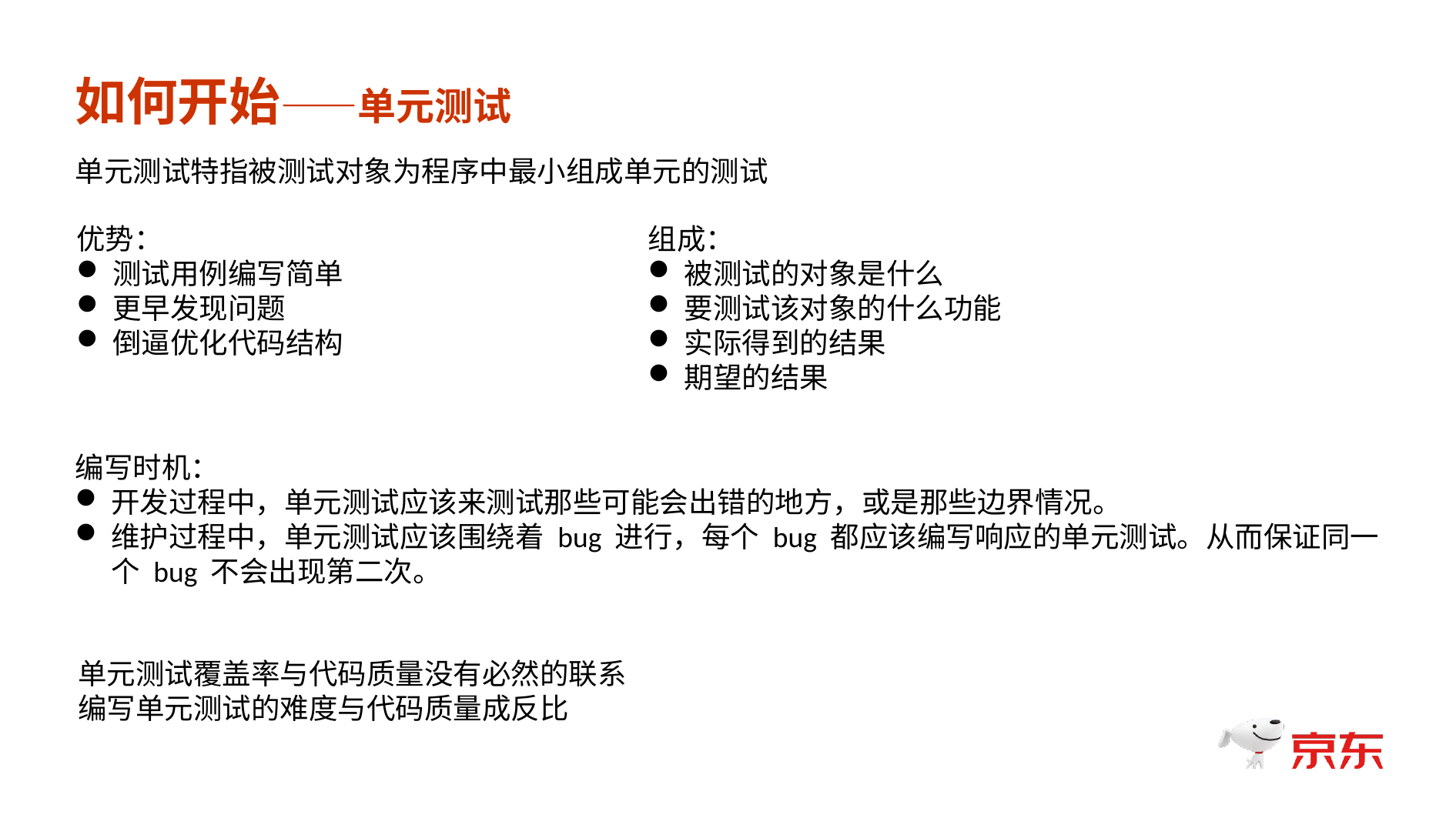

如何开始——单元测试
单元测试特指被测试对象为程序中最小组成单元的测试
优势：
测试用例编写简单
更早发现问题
倒逼优化代码结构
组成：
被测试的对象是什么
要测试该对象的什么功能
实际得到的结果
期望的结果
编写时机：
开发过程中，单元测试应该来测试那些可能会出错的地方，或是那些边界情况。
维护过程中，单元测试应该围绕着 bug 进行，每个 bug 都应该编写响应的单元测试。从而保证同一个 bug 不会出现第二次。
单元测试覆盖率与代码质量没有必然的联系
编写单元测试的难度与代码质量成反比